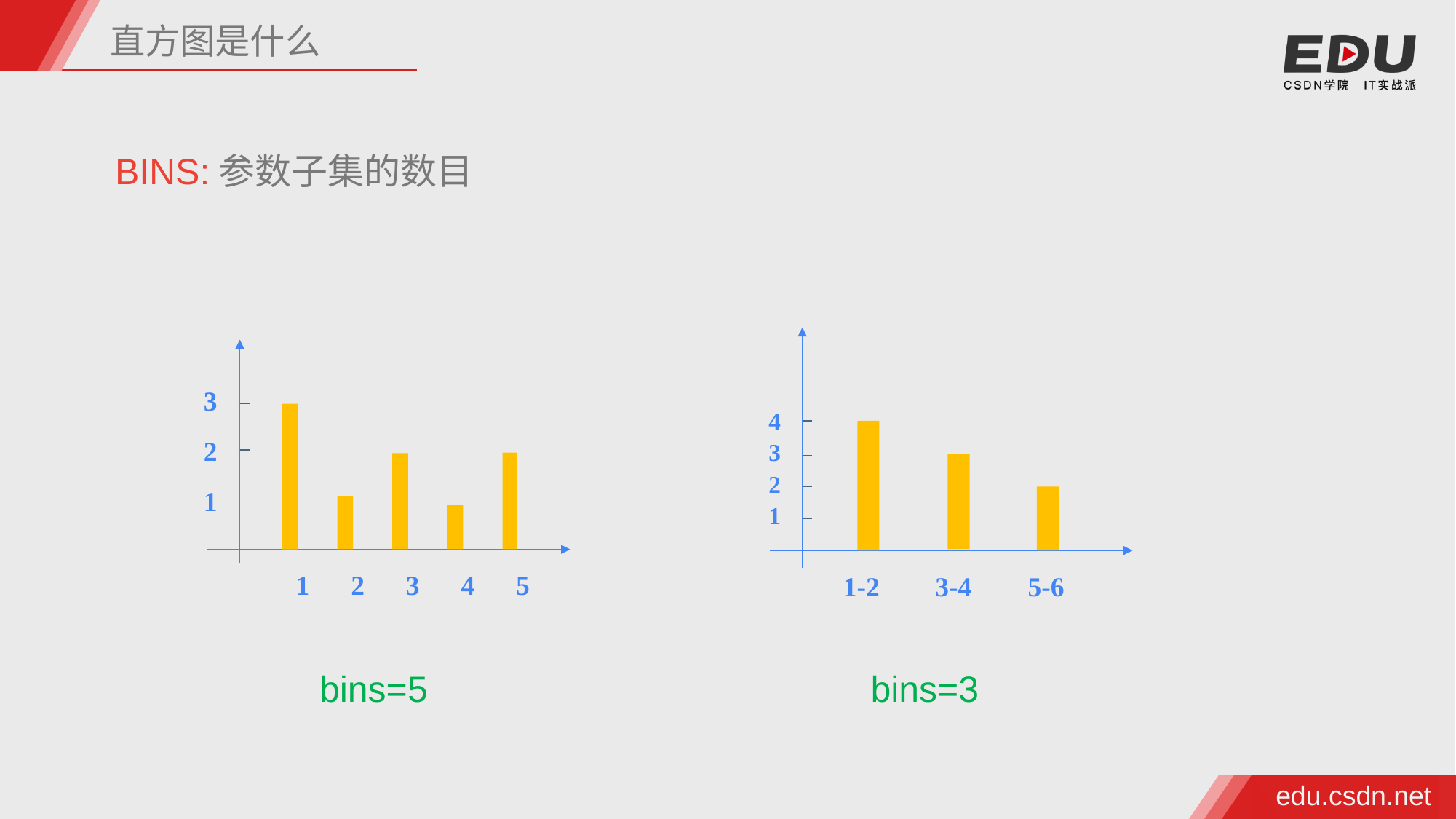

直方图是什么
BINS:参数子集的数目
4

3

2

1
1-2
3-4
5-6

1
2
3
4
5
3
2
1
bins=5
bins=3